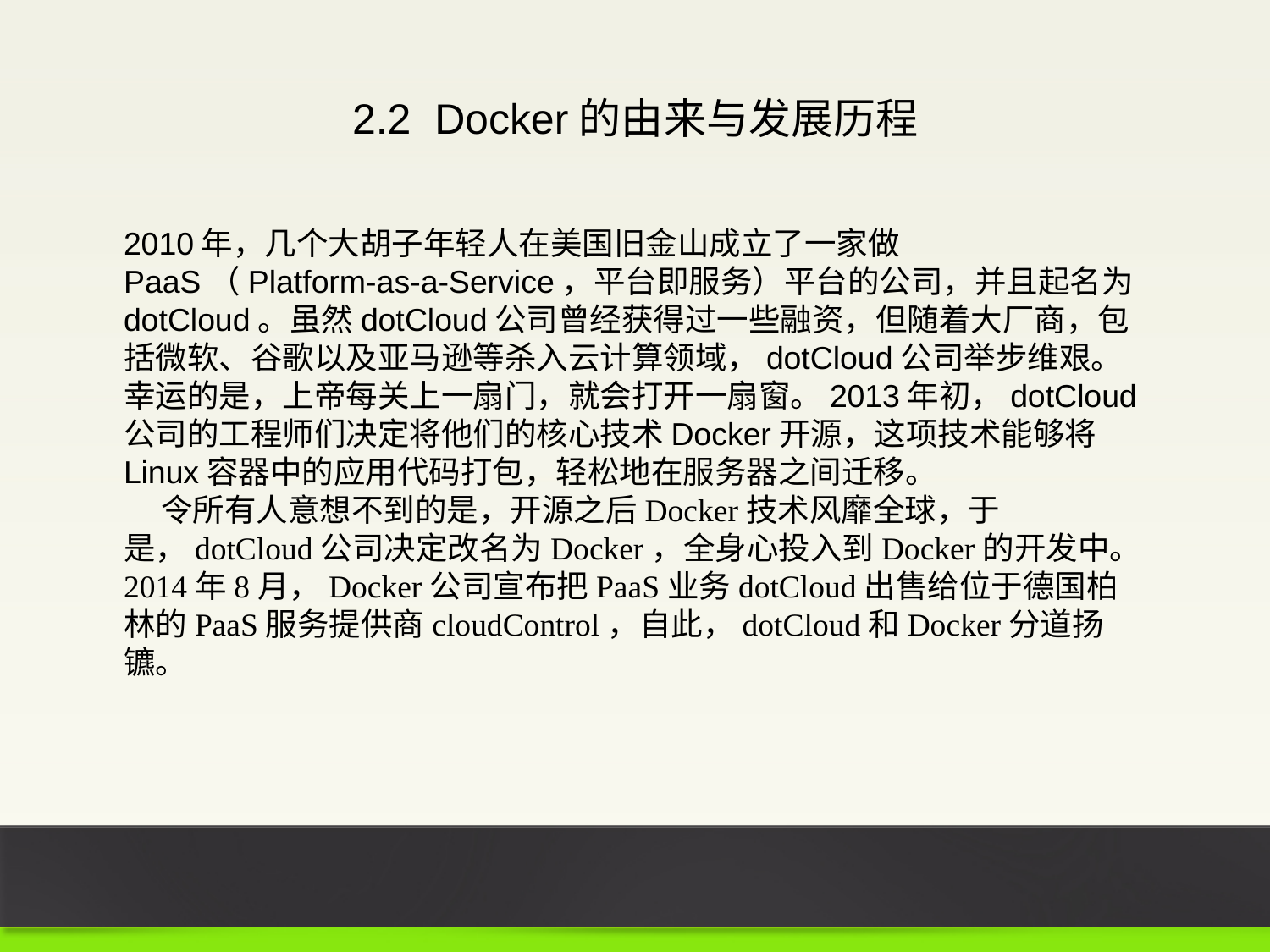

2.2  Docker的由来与发展历程
2010年，几个大胡子年轻人在美国旧金山成立了一家做PaaS（Platform-as-a-Service，平台即服务）平台的公司，并且起名为dotCloud。虽然dotCloud公司曾经获得过一些融资，但随着大厂商，包括微软、谷歌以及亚马逊等杀入云计算领域，dotCloud公司举步维艰。
幸运的是，上帝每关上一扇门，就会打开一扇窗。2013年初，dotCloud公司的工程师们决定将他们的核心技术Docker开源，这项技术能够将Linux容器中的应用代码打包，轻松地在服务器之间迁移。
令所有人意想不到的是，开源之后Docker技术风靡全球，于是，dotCloud公司决定改名为Docker，全身心投入到Docker的开发中。2014年8月，Docker公司宣布把PaaS业务dotCloud出售给位于德国柏林的PaaS服务提供商cloudControl，自此，dotCloud和Docker分道扬镳。